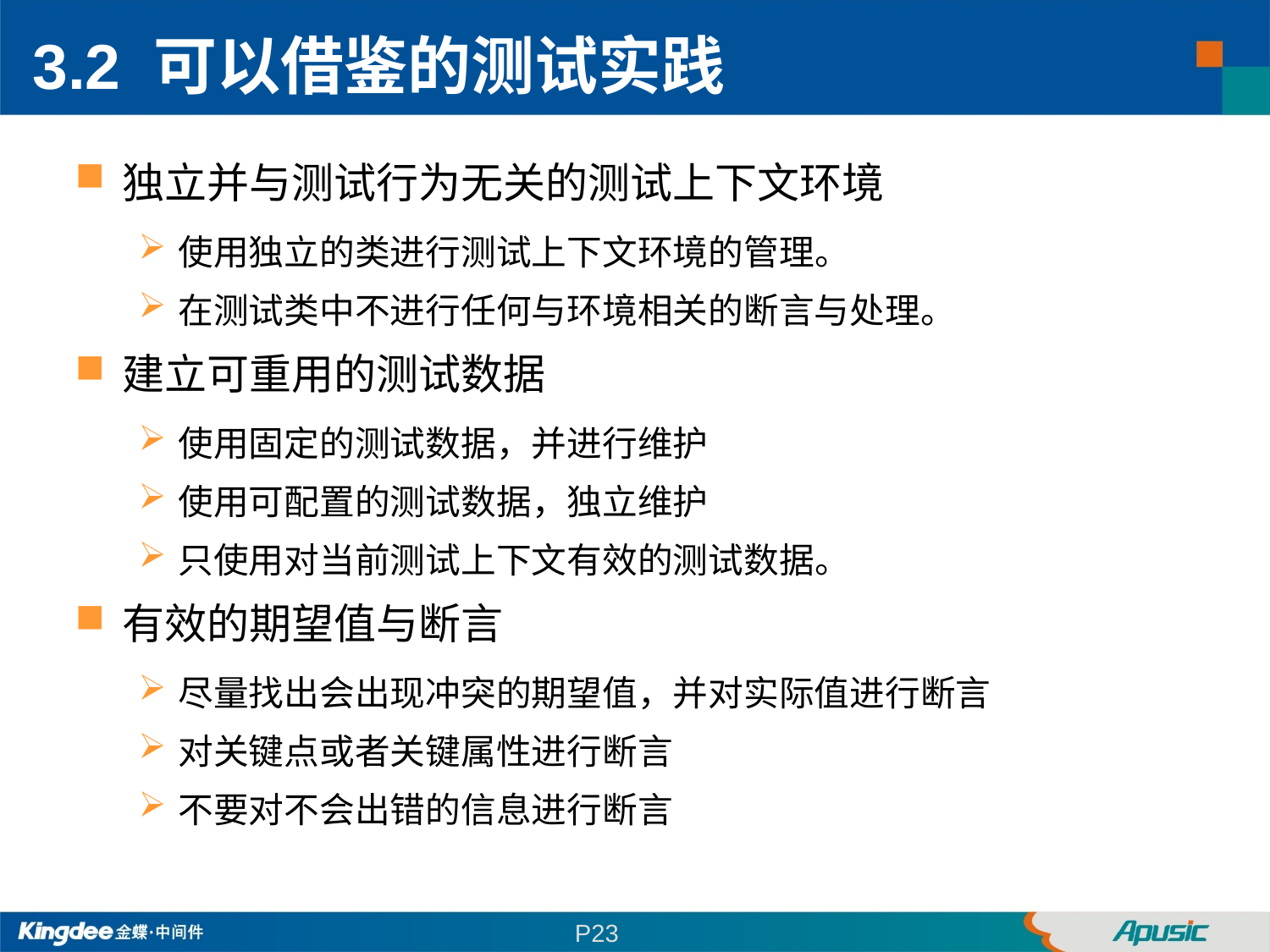

3.2 可以借鉴的测试实践
独立并与测试行为无关的测试上下文环境
使用独立的类进行测试上下文环境的管理。
在测试类中不进行任何与环境相关的断言与处理。
建立可重用的测试数据
使用固定的测试数据，并进行维护
使用可配置的测试数据，独立维护
只使用对当前测试上下文有效的测试数据。
有效的期望值与断言
尽量找出会出现冲突的期望值，并对实际值进行断言
对关键点或者关键属性进行断言
不要对不会出错的信息进行断言